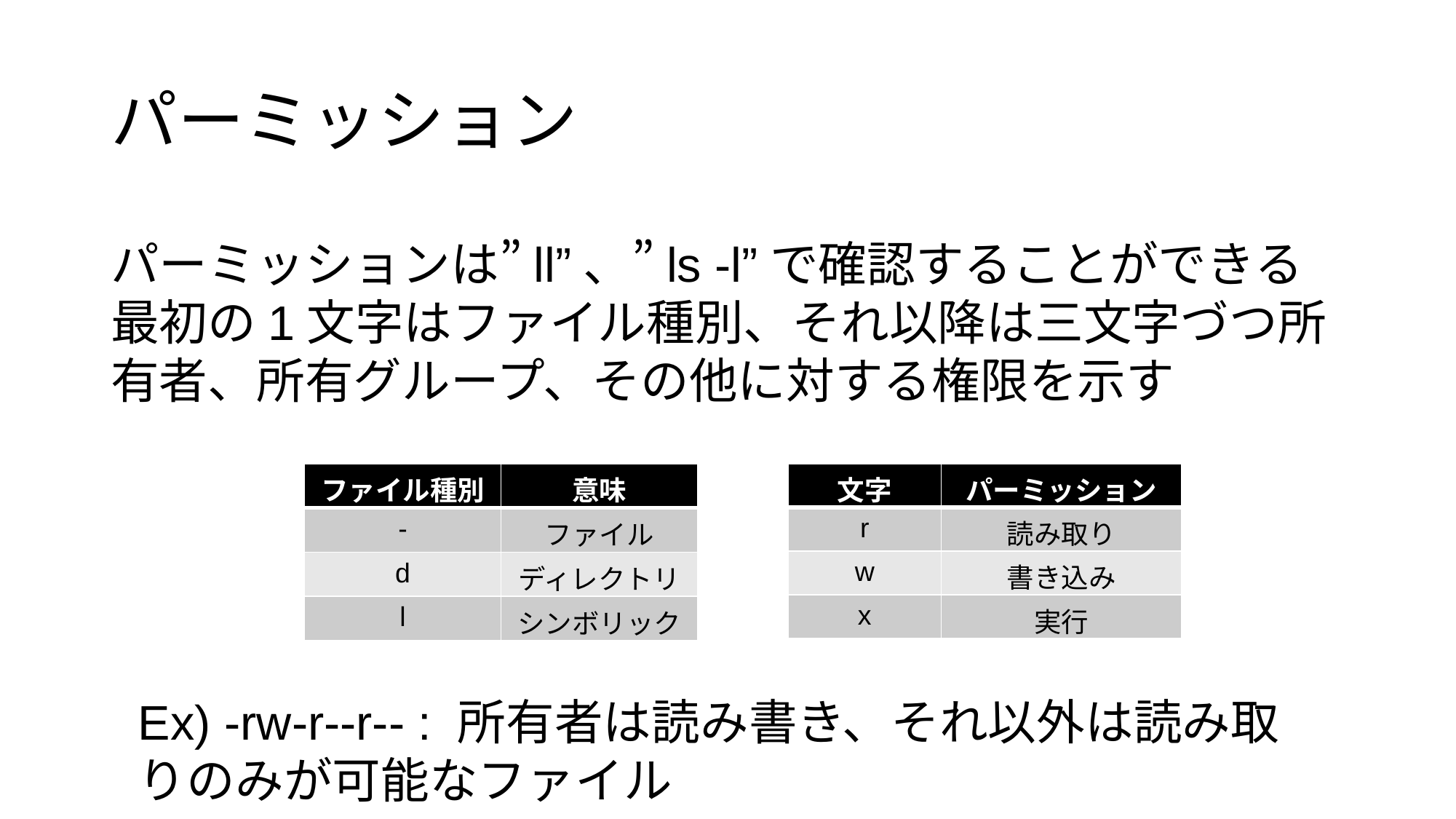

# パーミッション
パーミッションは”ll”、”ls -l”で確認することができる
最初の1文字はファイル種別、それ以降は三文字づつ所有者、所有グループ、その他に対する権限を示す
| ファイル種別 | 意味 |
| --- | --- |
| - | ファイル |
| d | ディレクトリ |
| l | シンボリック |
| 文字 | パーミッション |
| --- | --- |
| r | 読み取り |
| w | 書き込み |
| x | 実行 |
Ex) -rw-r--r-- : 所有者は読み書き、それ以外は読み取りのみが可能なファイル